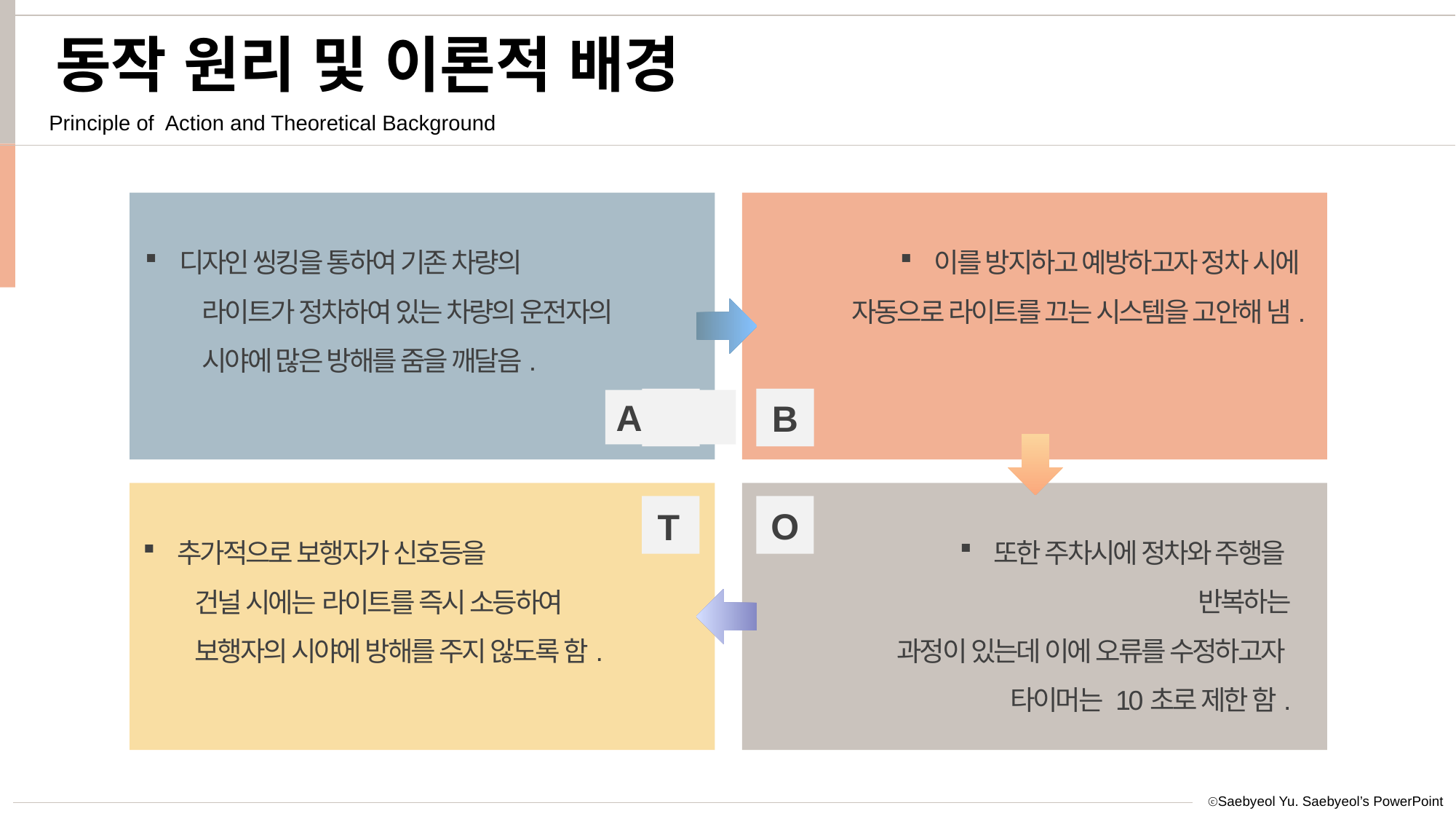

동작 원리 및 이론적 배경
Principle of  Action and Theoretical Background

디자인 씽킹을 통하여 기존 차량의
         라이트가 정차하여 있는 차량의 운전자의
         시야에 많은 방해를 줌을 깨달음.
이를 방지하고 예방하고자 정차 시에
    자동으로 라이트를 끄는 시스템을 고안해 냄.

A
B

O

T
또한 주차시에 정차와 주행을  반복하는
과정이 있는데 이에 오류를 수정하고자
타이머는 10초로 제한 함.
추가적으로 보행자가 신호등을
        건널 시에는 라이트를 즉시 소등하여
        보행자의 시야에 방해를 주지 않도록 함.